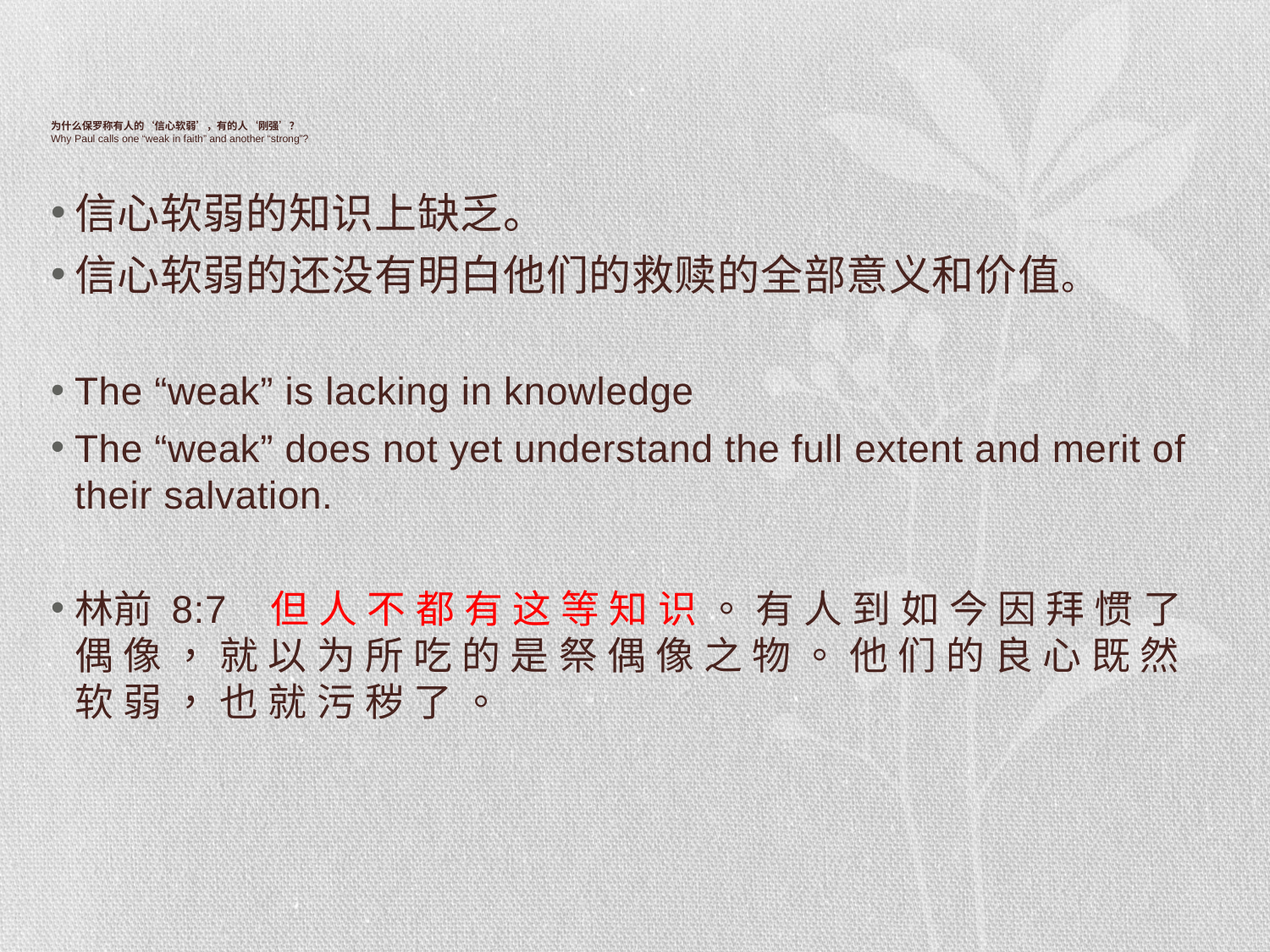

# 为什么保罗称有人的‘信心软弱’，有的人‘刚强’？ Why Paul calls one “weak in faith” and another “strong”?
信心软弱的知识上缺乏。
信心软弱的还没有明白他们的救赎的全部意义和价值。

The “weak” is lacking in knowledge
The “weak” does not yet understand the full extent and merit of their salvation.

林前 8:7   但 人 不 都 有 这 等 知 识 。 有 人 到 如 今 因 拜 惯 了 偶 像 ， 就 以 为 所 吃 的 是 祭 偶 像 之 物 。 他 们 的 良 心 既 然 软 弱 ， 也 就 污 秽 了 。